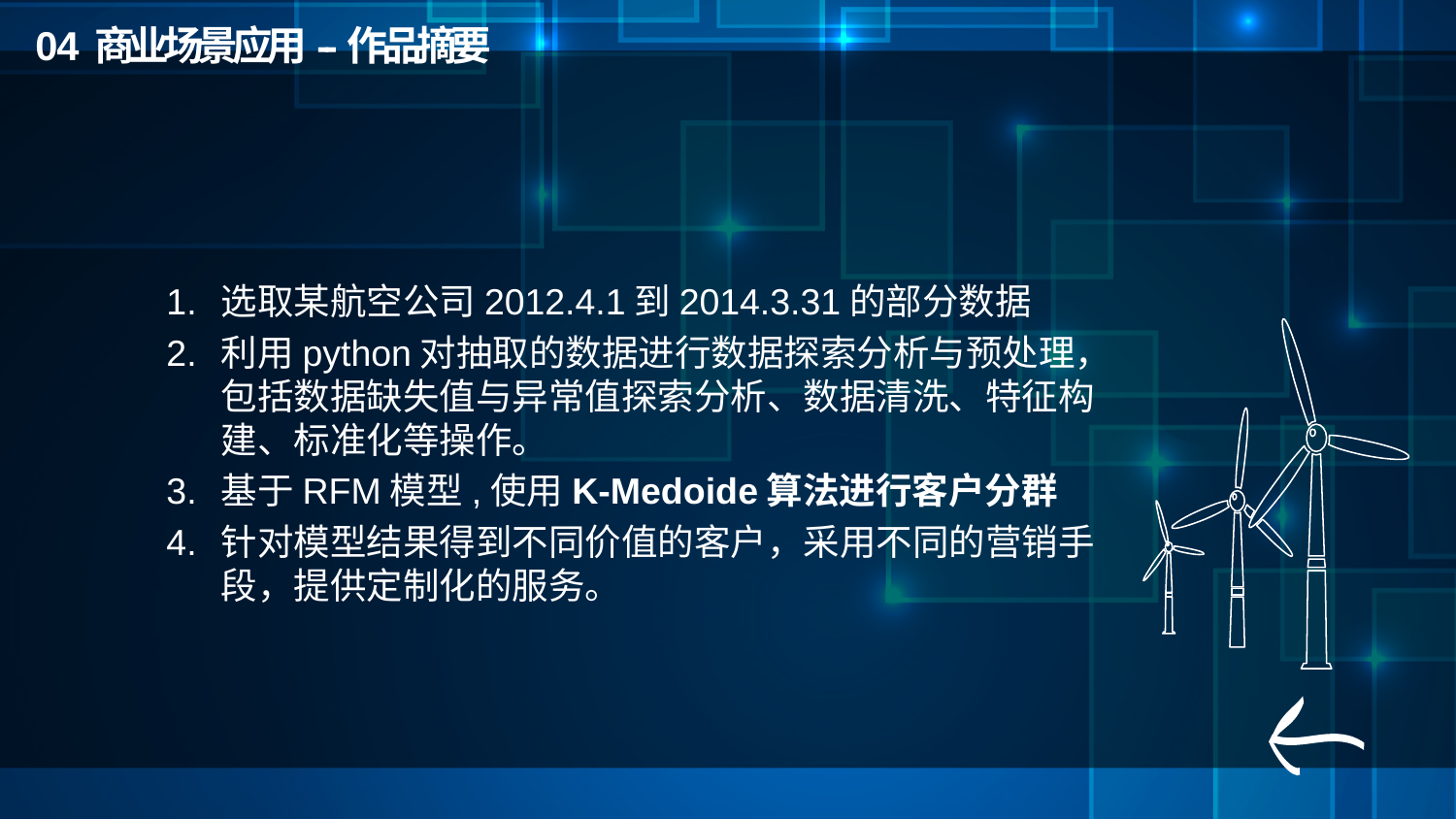

0 4 商业场景应用--作品摘要

选取某航空公司2012.4.1到2014.3.31的部分数据
利用python对抽取的数据进行数据探索分析与预处理，包括数据缺失值与异常值探索分析、数据清洗、特征构建、标准化等操作。
基于RFM模型,使用K-Medoide算法进行客户分群
针对模型结果得到不同价值的客户，采用不同的营销手段，提供定制化的服务。